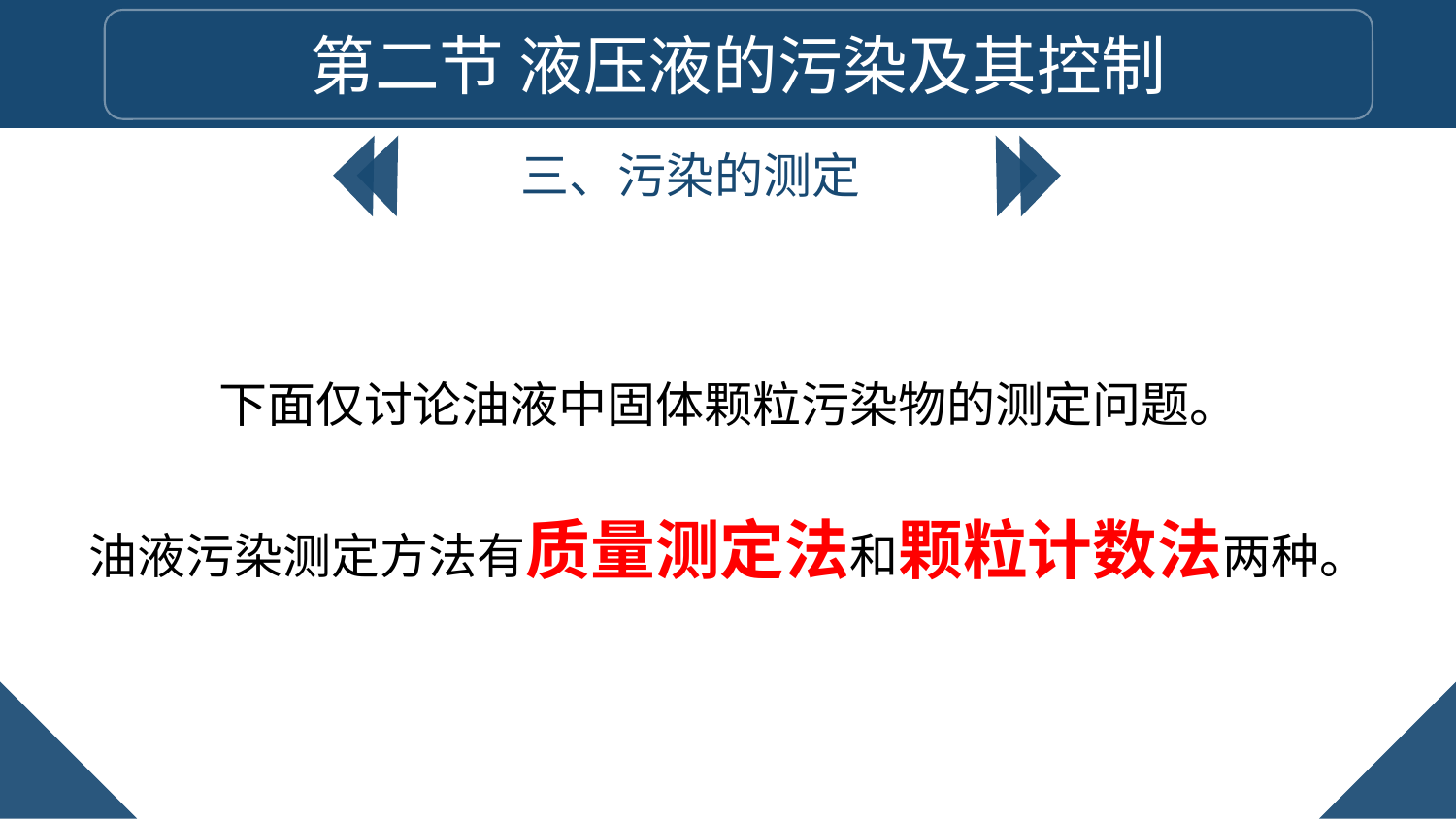

第二节 液压液的污染及其控制
三、污染的测定

下面仅讨论油液中固体颗粒污染物的测定问题。
油液污染测定方法有质量测定法和颗粒计数法两种。